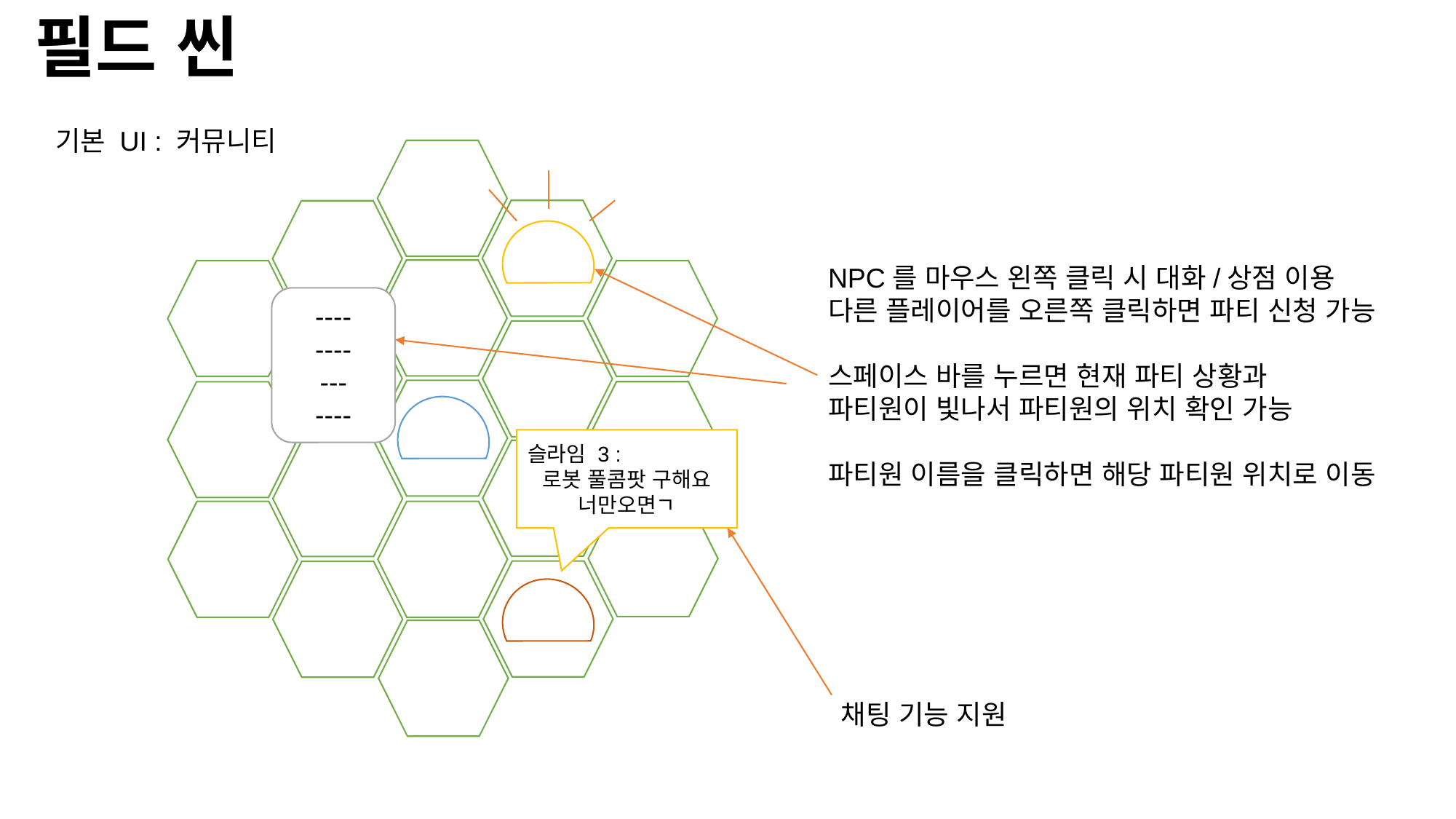

필드 씬
기본 UI : 커뮤니티

NPC를 마우스 왼쪽 클릭 시 대화/상점 이용
다른 플레이어를 오른쪽 클릭하면 파티 신청 가능

스페이스 바를 누르면 현재 파티 상황과
파티원이 빛나서 파티원의 위치 확인 가능

파티원 이름을 클릭하면 해당 파티원 위치로 이동

----
----
---
----

슬라임 3 :
로봇 풀콤팟 구해요
너만오면ㄱ

채팅 기능 지원